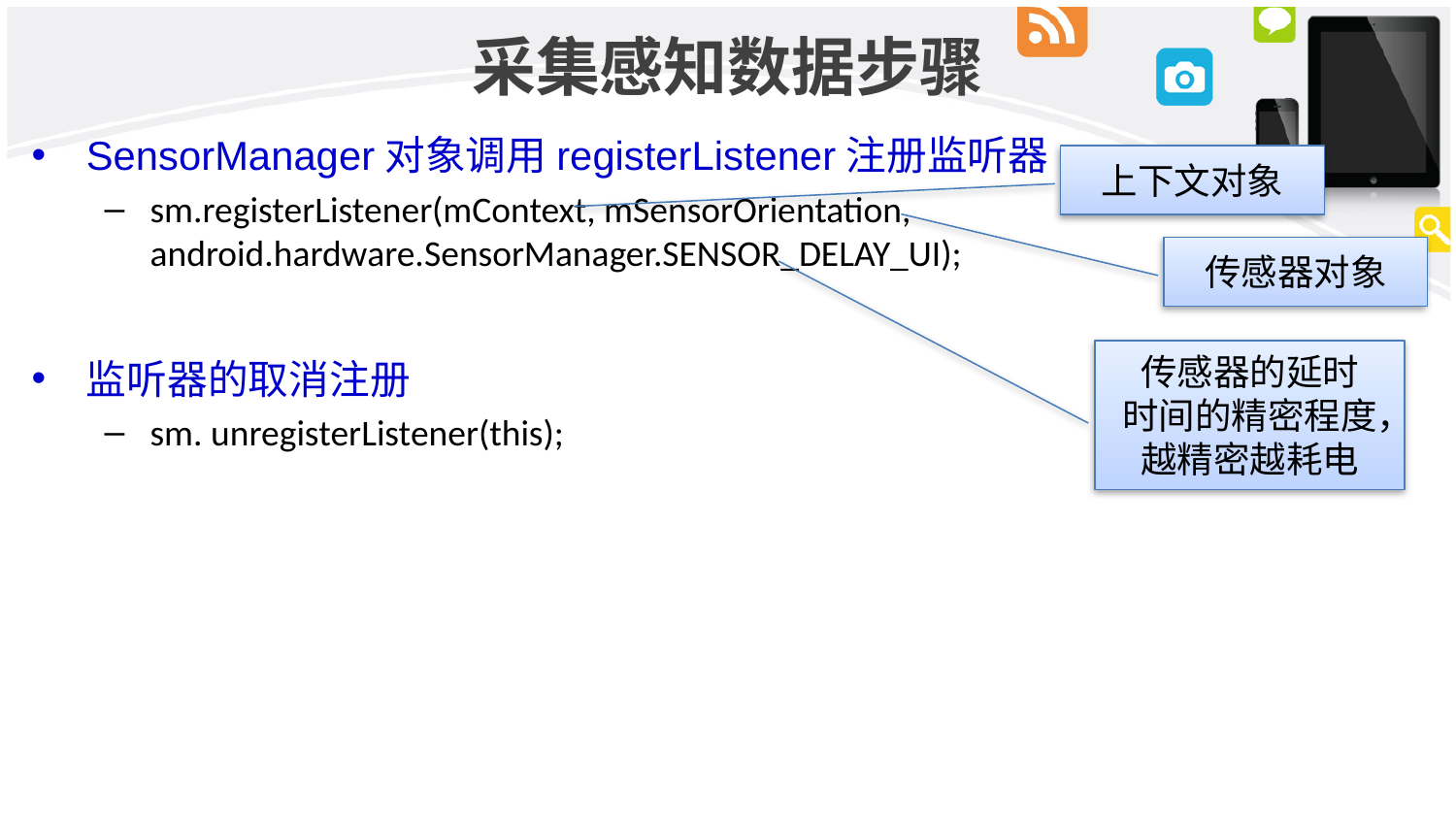

# 采集感知数据步骤
SensorManager对象调用registerListener注册监听器
sm.registerListener(mContext, mSensorOrientation, android.hardware.SensorManager.SENSOR_DELAY_UI);

监听器的取消注册
sm. unregisterListener(this);
上下文对象
传感器对象
传感器的延时
时间的精密程度，越精密越耗电